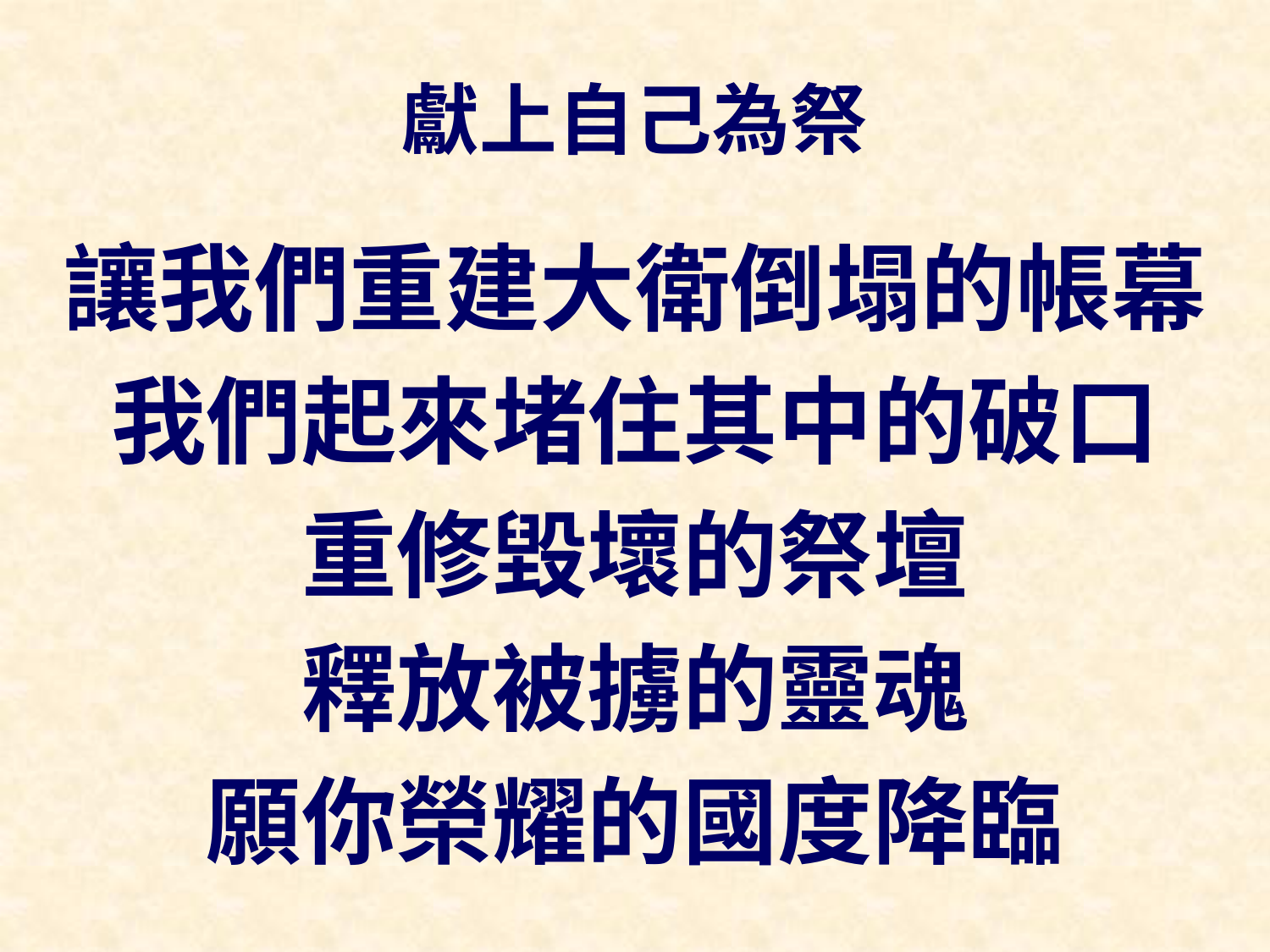

# 獻上自己為祭
讓我們重建大衛倒塌的帳幕
我們起來堵住其中的破口
重修毀壞的祭壇
釋放被擄的靈魂
願你榮耀的國度降臨